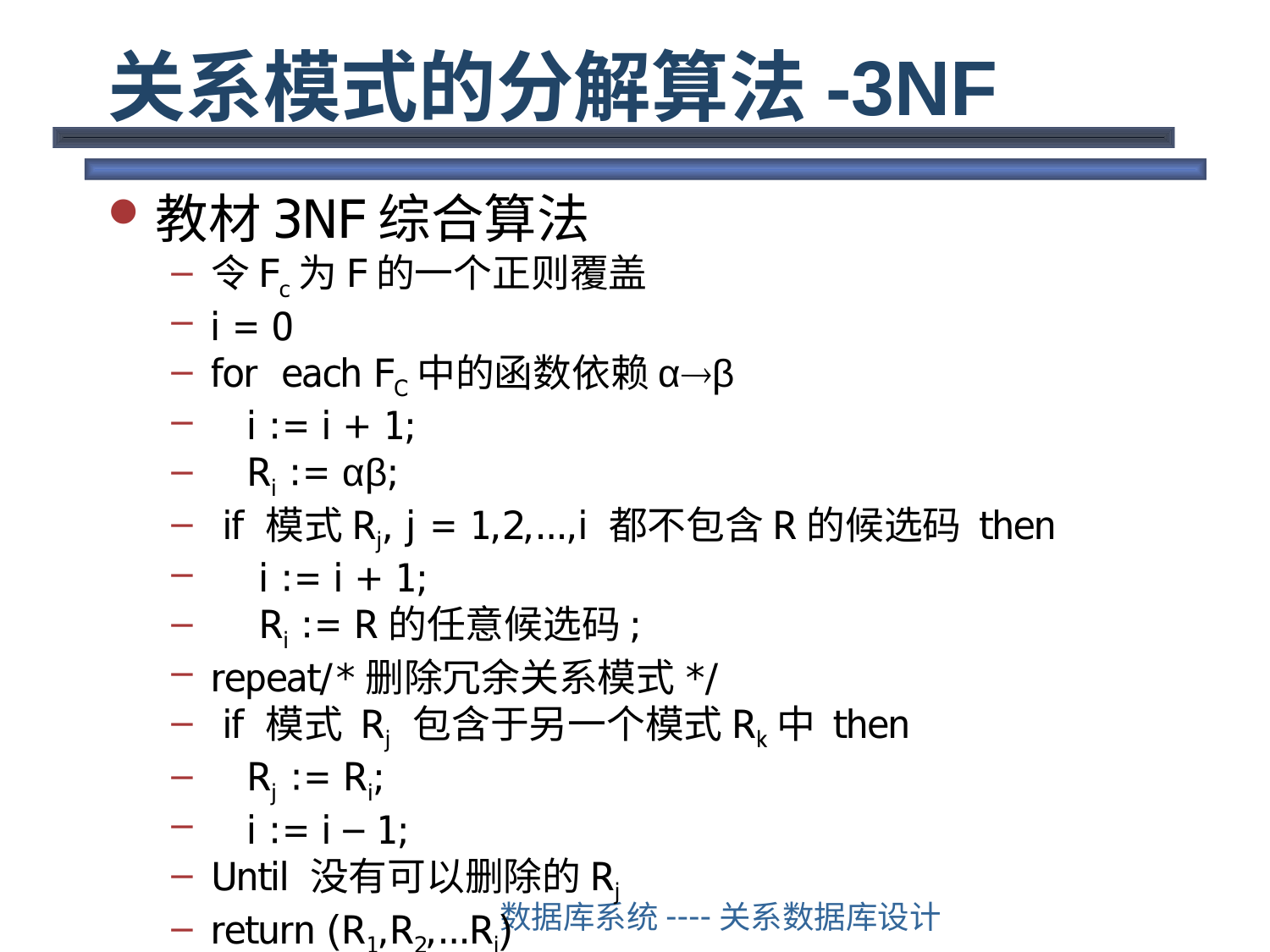

# 关系模式的分解算法-3NF
教材3NF综合算法
令Fc为F的一个正则覆盖
i = 0
for  each FC中的函数依赖α→β
   i := i + 1;
   Ri := αβ;
 if 模式Rj, j = 1,2,…,i 都不包含R的候选码 then
    i := i + 1;
    Ri := R的任意候选码;
repeat/*删除冗余关系模式*/
 if 模式 Rj 包含于另一个模式Rk中 then
   Rj := Ri;
   i := i – 1;
Until 没有可以删除的Rj
return (R1,R2,…Ri)
数据库系统----关系数据库设计